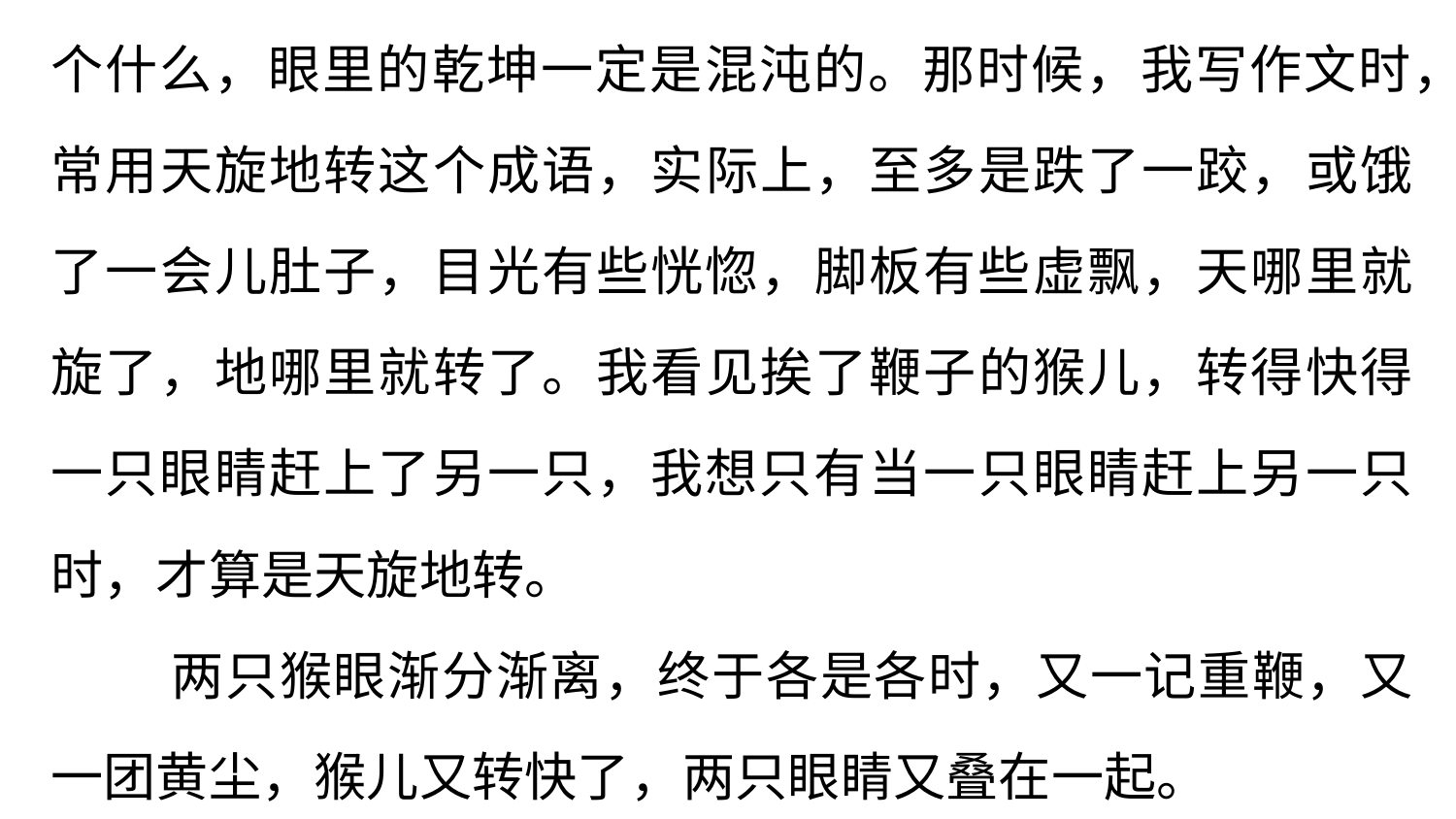

个什么，眼里的乾坤一定是混沌的。那时候，我写作文时，常用天旋地转这个成语，实际上，至多是跌了一跤，或饿了一会儿肚子，目光有些恍惚，脚板有些虚飘，天哪里就旋了，地哪里就转了。我看见挨了鞭子的猴儿，转得快得一只眼睛赶上了另一只，我想只有当一只眼睛赶上另一只时，才算是天旋地转。
        两只猴眼渐分渐离，终于各是各时，又一记重鞭，又一团黄尘，猴儿又转快了，两只眼睛又叠在一起。